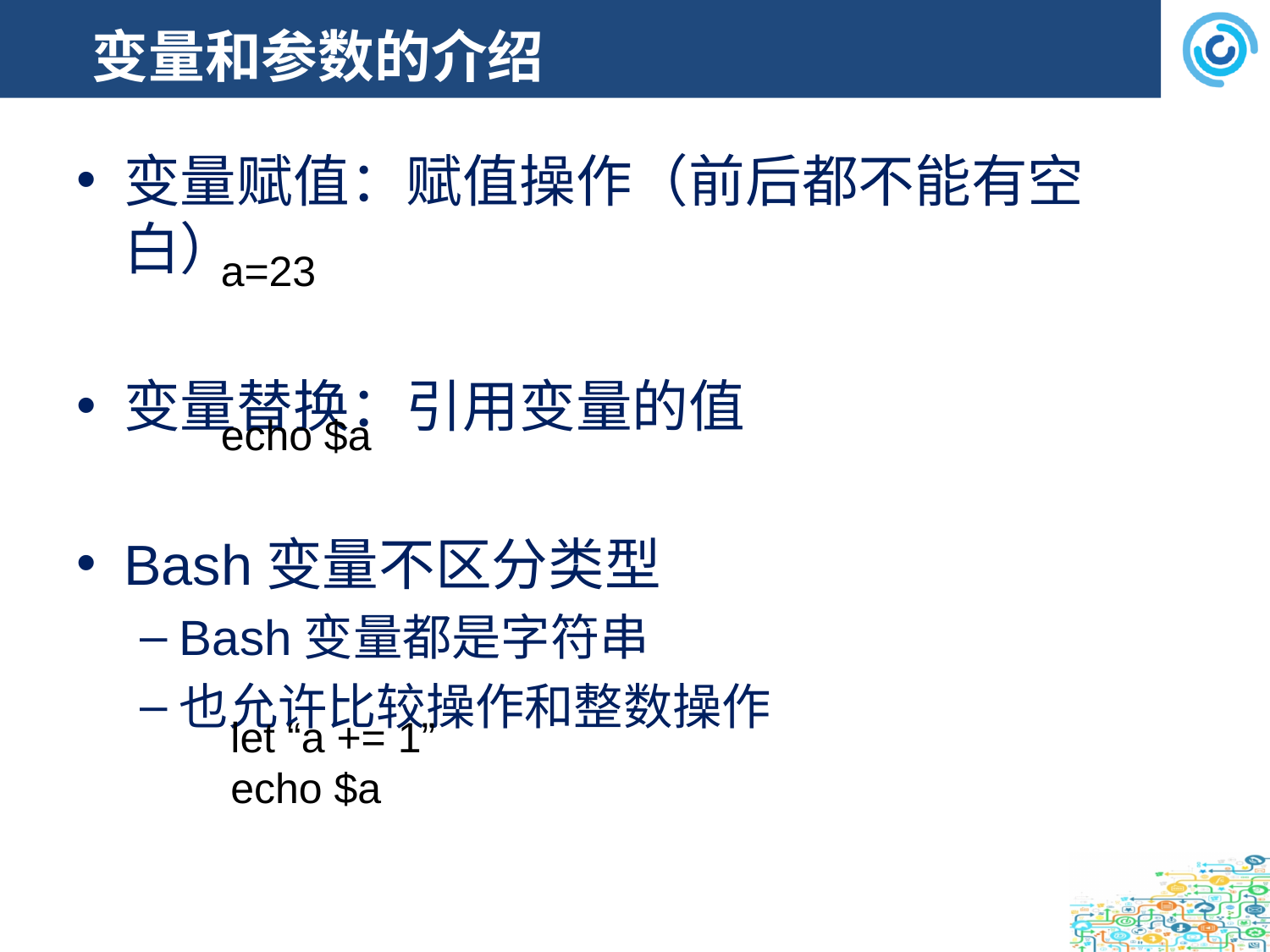

# 变量和参数的介绍
变量赋值：赋值操作（前后都不能有空白）

变量替换：引用变量的值

Bash变量不区分类型
Bash变量都是字符串
也允许比较操作和整数操作
a=23
echo $a
let “a += 1”
echo $a